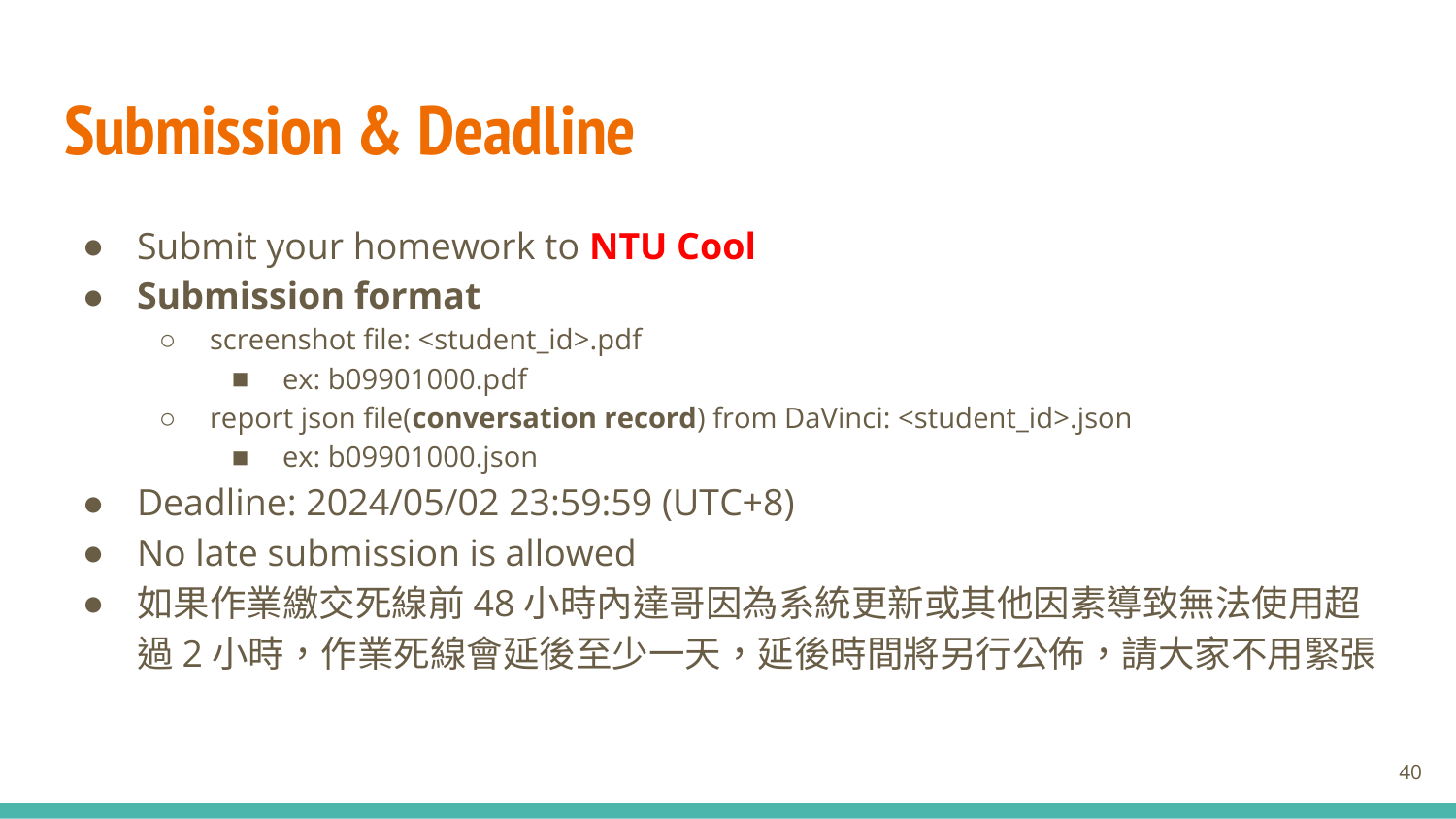

# Submission & Deadline
Submit your homework to NTU Cool
Submission format
screenshot file: <student_id>.pdf
ex: b09901000.pdf
report json file(conversation record) from DaVinci: <student_id>.json
ex: b09901000.json
Deadline: 2024/05/02 23:59:59 (UTC+8)
No late submission is allowed
如果作業繳交死線前48小時內達哥因為系統更新或其他因素導致無法使用超過2小時，作業死線會延後至少一天，延後時間將另行公佈，請大家不用緊張
40